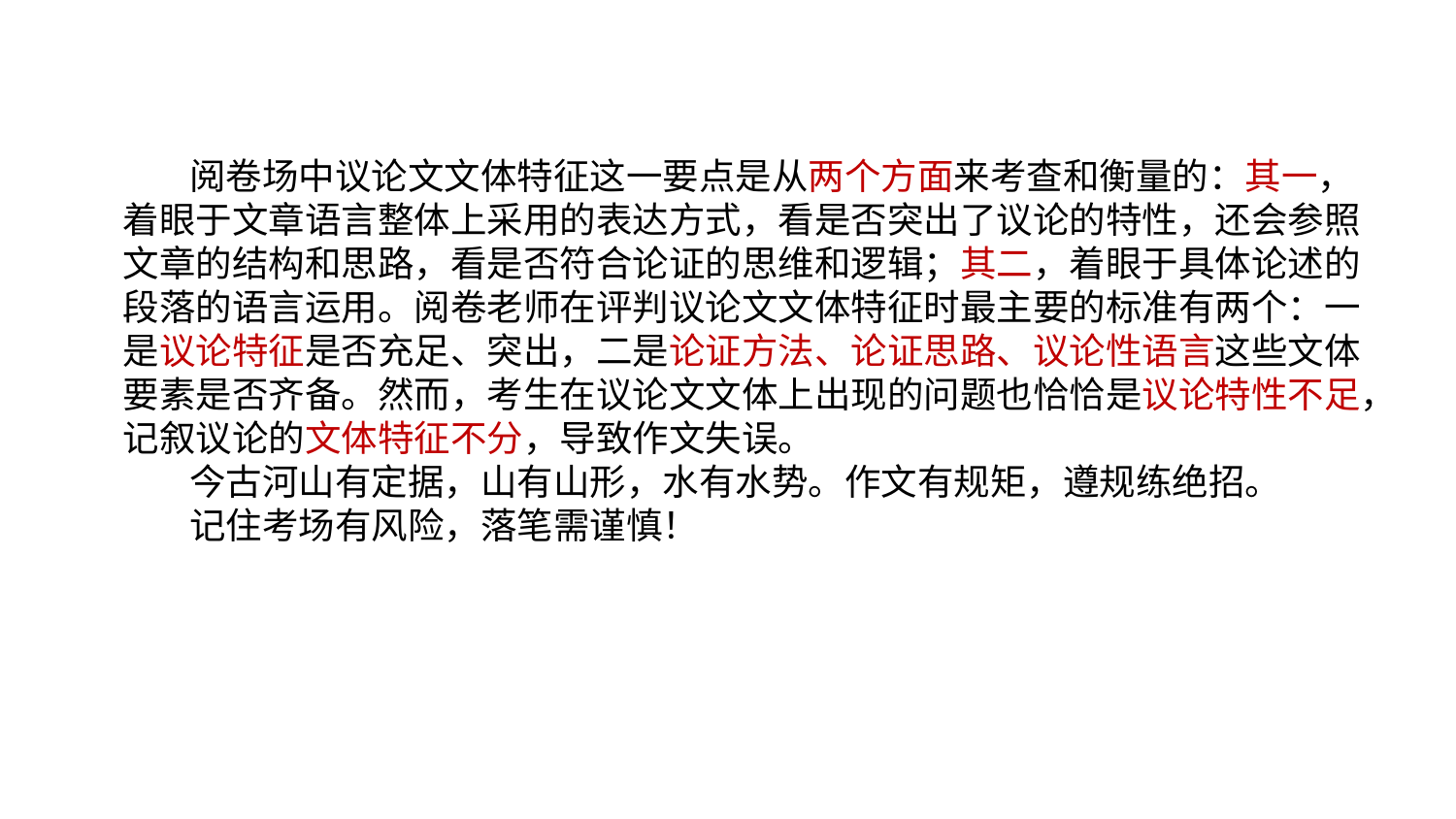

阅卷场中议论文文体特征这一要点是从两个方面来考查和衡量的：其一，着眼于文章语言整体上采用的表达方式，看是否突出了议论的特性，还会参照文章的结构和思路，看是否符合论证的思维和逻辑；其二，着眼于具体论述的段落的语言运用。阅卷老师在评判议论文文体特征时最主要的标准有两个：一是议论特征是否充足、突出，二是论证方法、论证思路、议论性语言这些文体要素是否齐备。然而，考生在议论文文体上出现的问题也恰恰是议论特性不足，记叙议论的文体特征不分，导致作文失误。
       今古河山有定据，山有山形，水有水势。作文有规矩，遵规练绝招。
       记住考场有风险，落笔需谨慎！